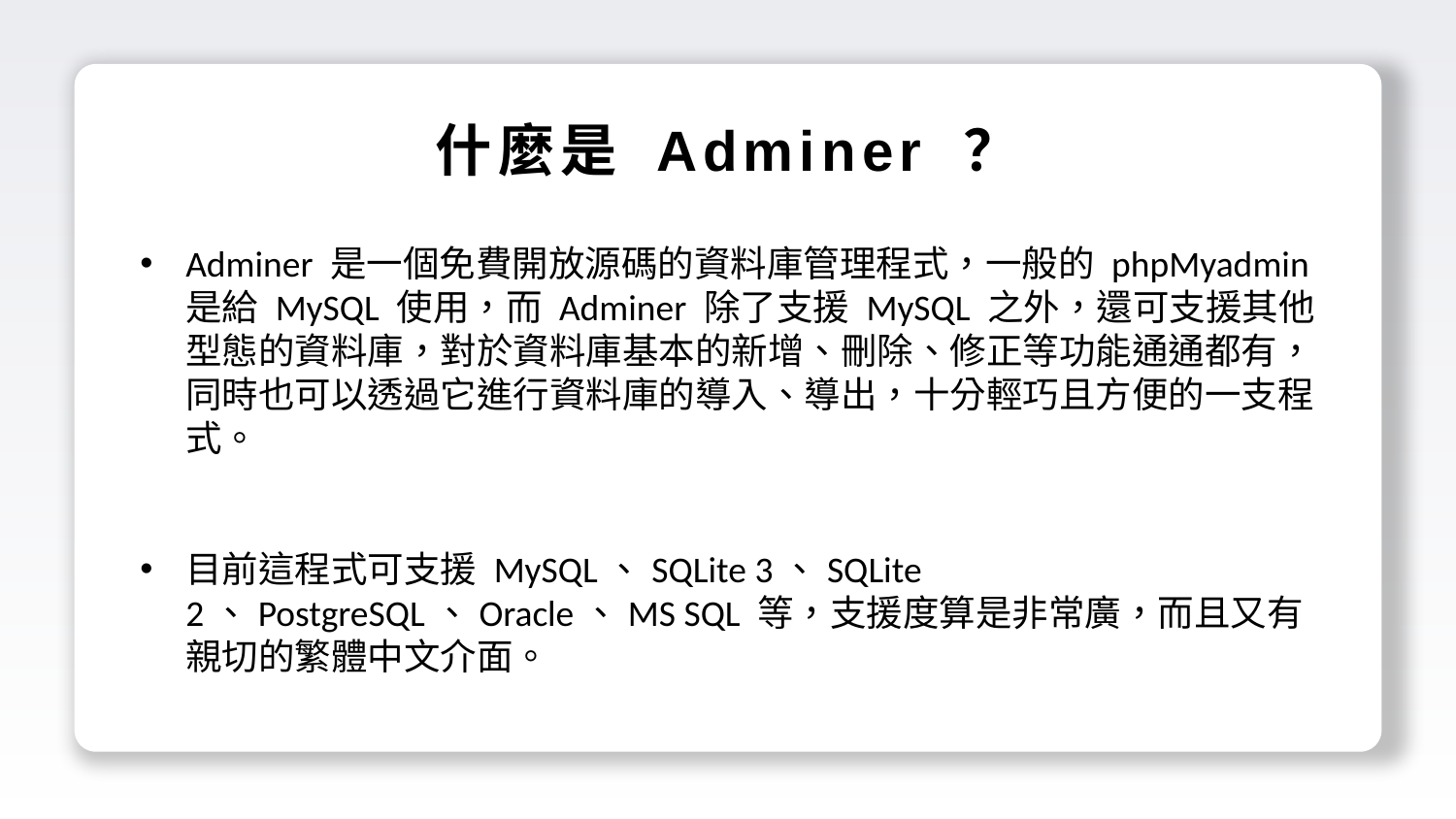

什麼是 Adminer ？
Adminer 是一個免費開放源碼的資料庫管理程式，一般的 phpMyadmin是給 MySQL 使用，而 Adminer 除了支援 MySQL 之外，還可支援其他型態的資料庫，對於資料庫基本的新增、刪除、修正等功能通通都有，同時也可以透過它進行資料庫的導入、導出，十分輕巧且方便的一支程式。

目前這程式可支援 MySQL、SQLite 3、SQLite 2、PostgreSQL、Oracle、MS SQL 等，支援度算是非常廣，而且又有親切的繁體中文介面。